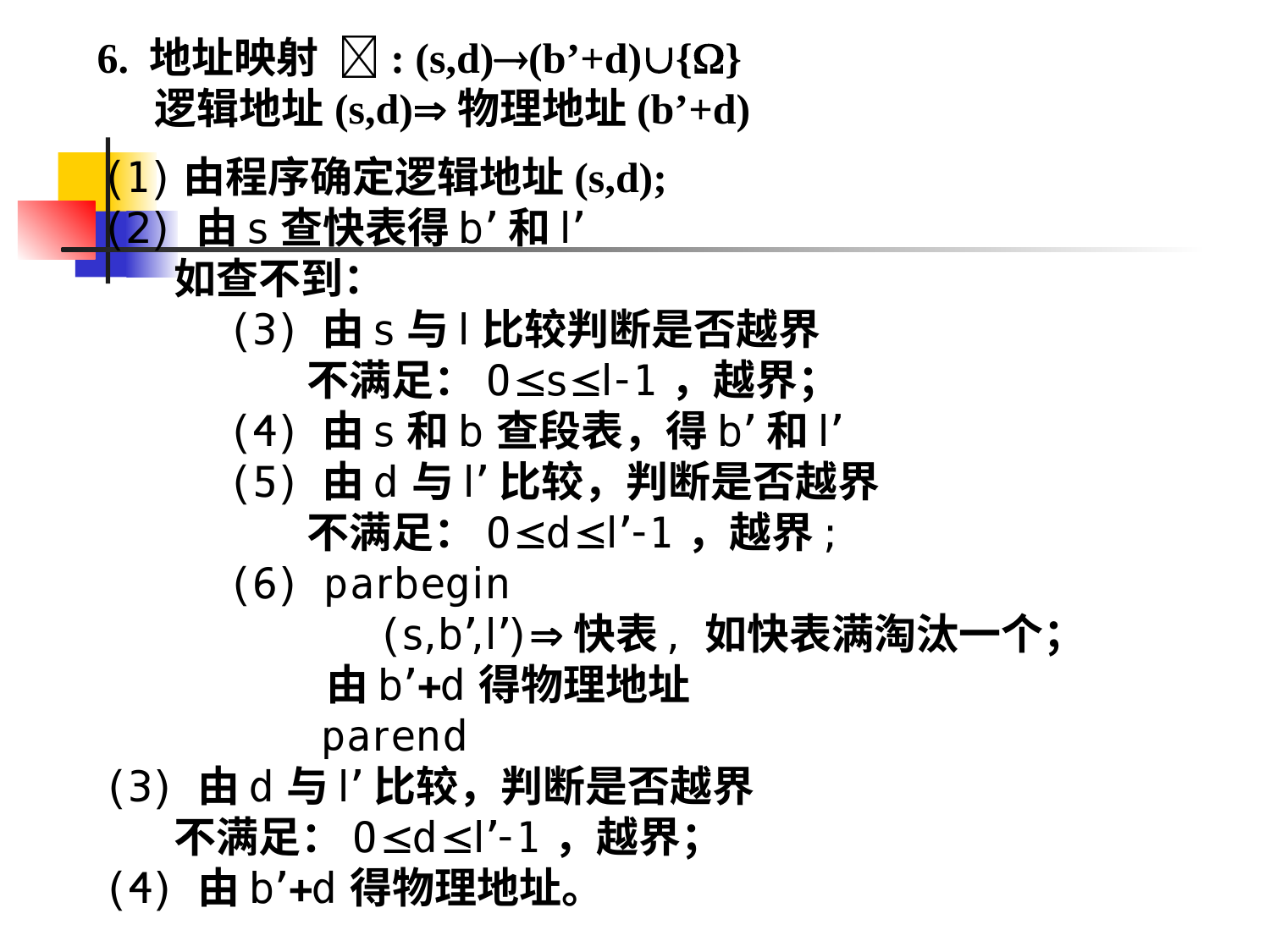

6. 地址映射  σ: (s,d)→(b’+d)∪{Ω}
     逻辑地址(s,d)⇒物理地址(b’+d)
 (1)由程序确定逻辑地址(s,d);
 (2) 由s查快表得b’和l’
       如查不到：
           (3) 由s与l比较判断是否越界
                     不满足：0≤s≤l-1，越界；
           (4) 由s和b查段表，得b’和l’
           (5) 由d与l’比较，判断是否越界
                     不满足：0≤d≤l’-1，越界;
           (6)  parbegin
                       (s,b’,l’)⇒快表, 如快表满淘汰一个；
                       由b’+d得物理地址
                  parend
 (3) 由d与l’比较，判断是否越界
       不满足：0≤d≤l’-1，越界；
 (4) 由b’+d得物理地址。